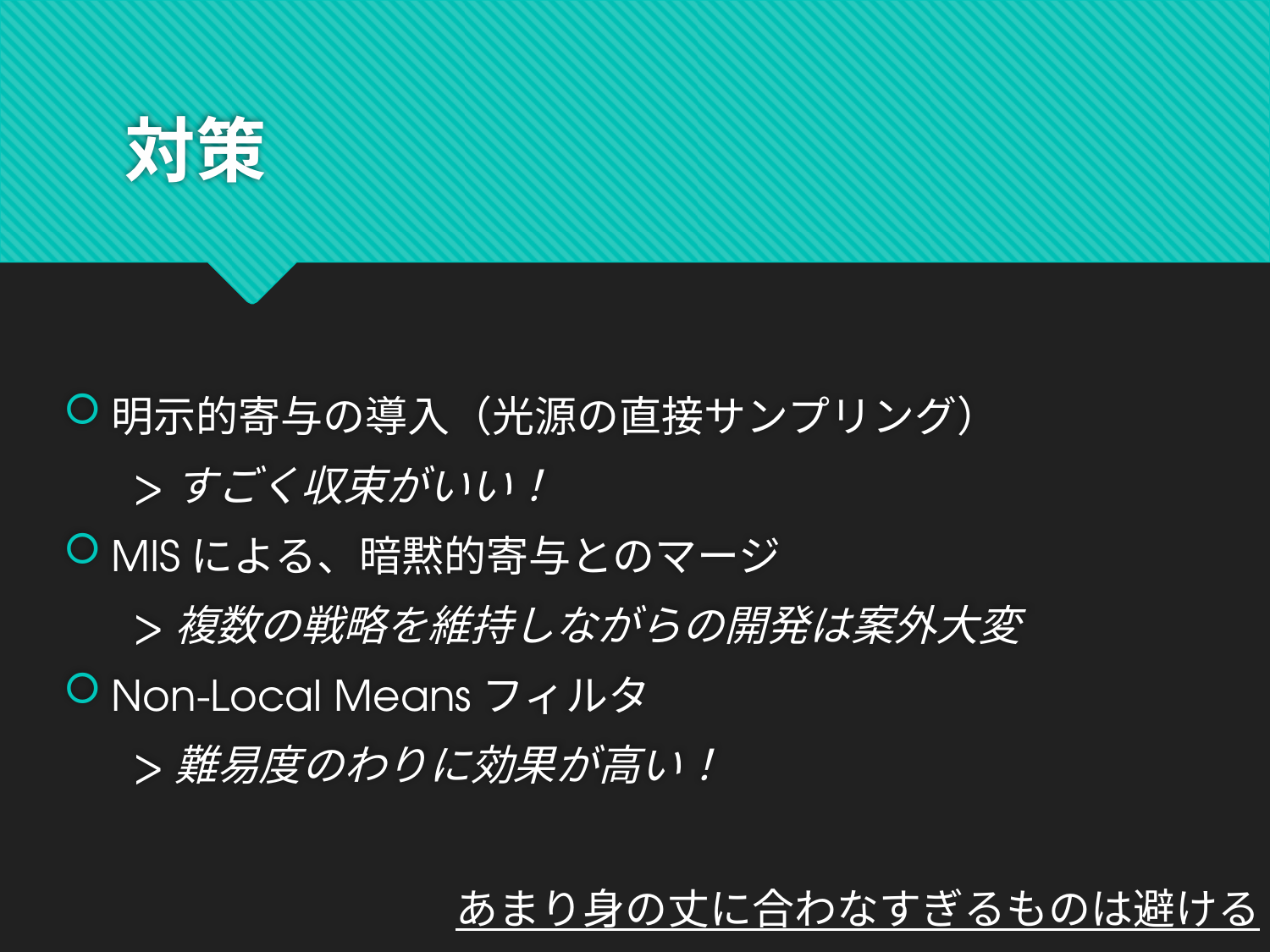

# 対策

明示的寄与の導入（光源の直接サンプリング）
      >すごく収束がいい！
MISによる、暗黙的寄与とのマージ
      >複数の戦略を維持しながらの開発は案外大変
Non-Local Meansフィルタ
      >難易度のわりに効果が高い！

あまり身の丈に合わなすぎるものは避ける